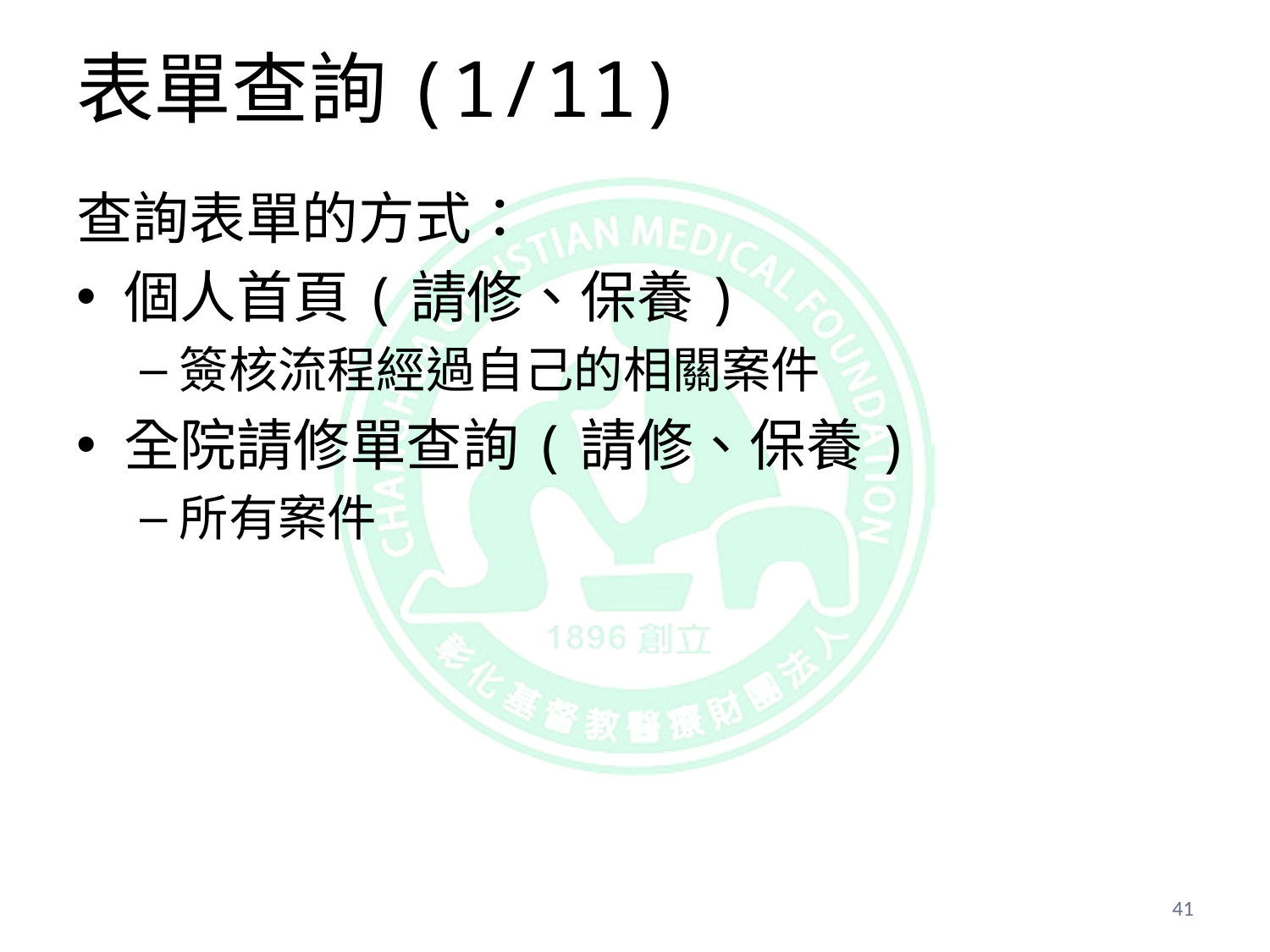

# 表單查詢(1/11)
查詢表單的方式：
個人首頁(請修、保養)
簽核流程經過自己的相關案件
全院請修單查詢(請修、保養)
所有案件

41